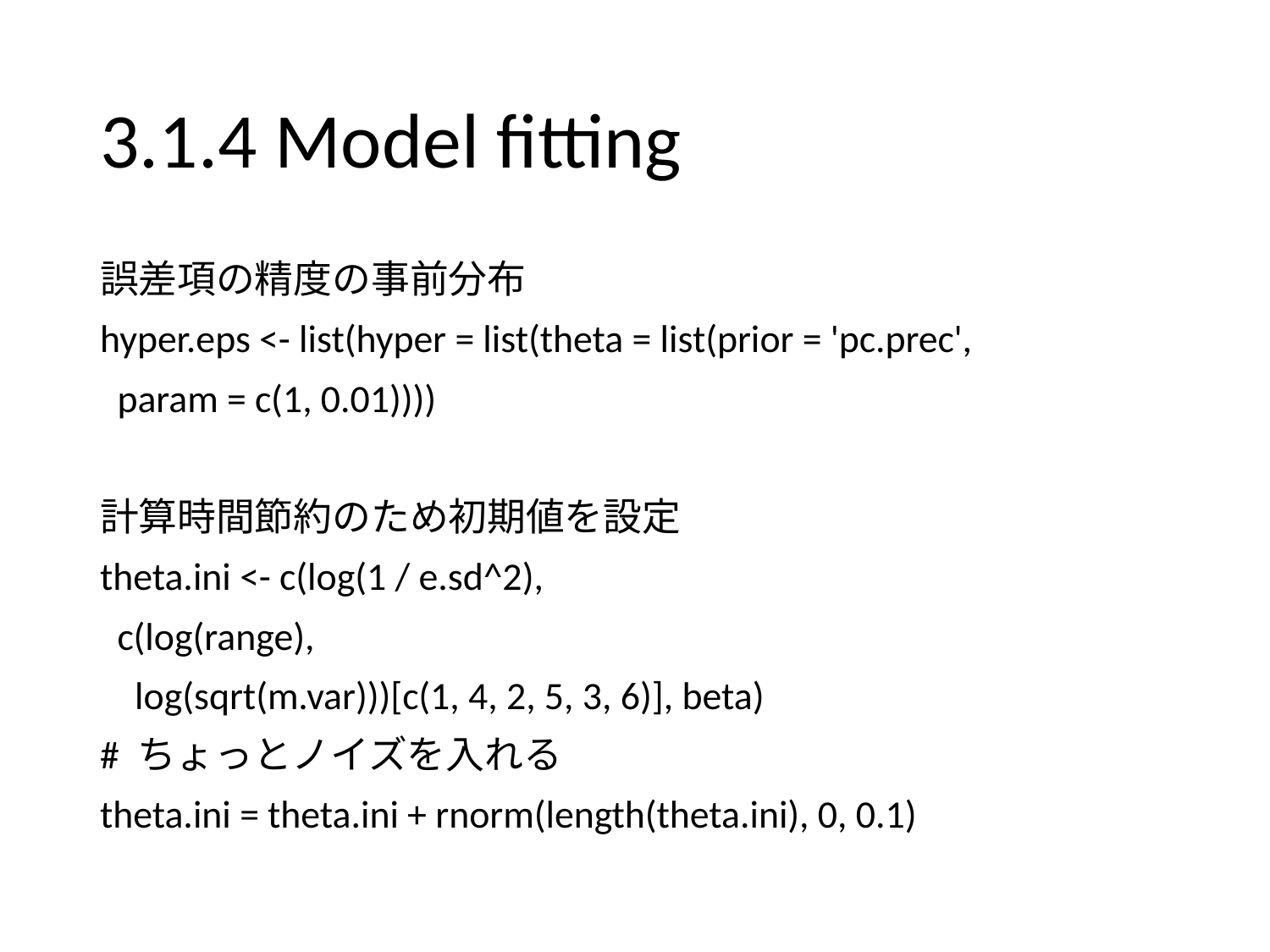

# 3.1.4 Model fitting
誤差項の精度の事前分布
hyper.eps <- list(hyper = list(theta = list(prior = 'pc.prec',
  param = c(1, 0.01))))

計算時間節約のため初期値を設定
theta.ini <- c(log(1 / e.sd^2),
  c(log(range),
    log(sqrt(m.var)))[c(1, 4, 2, 5, 3, 6)], beta)
# ちょっとノイズを入れる
theta.ini = theta.ini + rnorm(length(theta.ini), 0, 0.1)